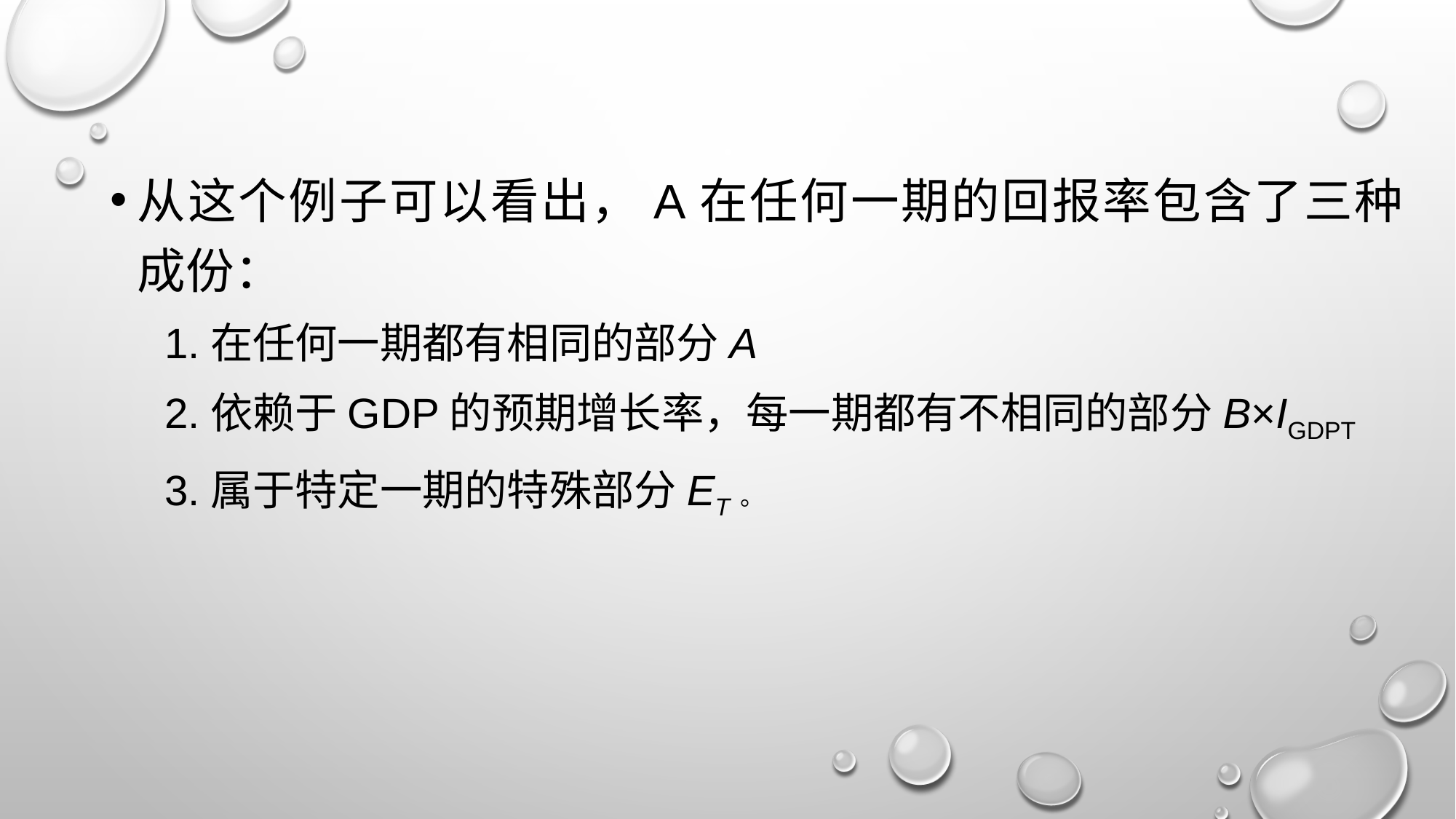

从这个例子可以看出，A在任何一期的回报率包含了三种成份：
1.在任何一期都有相同的部分a
2.依赖于GDP的预期增长率，每一期都有不相同的部分b×IGDPt
3.属于特定一期的特殊部分et。